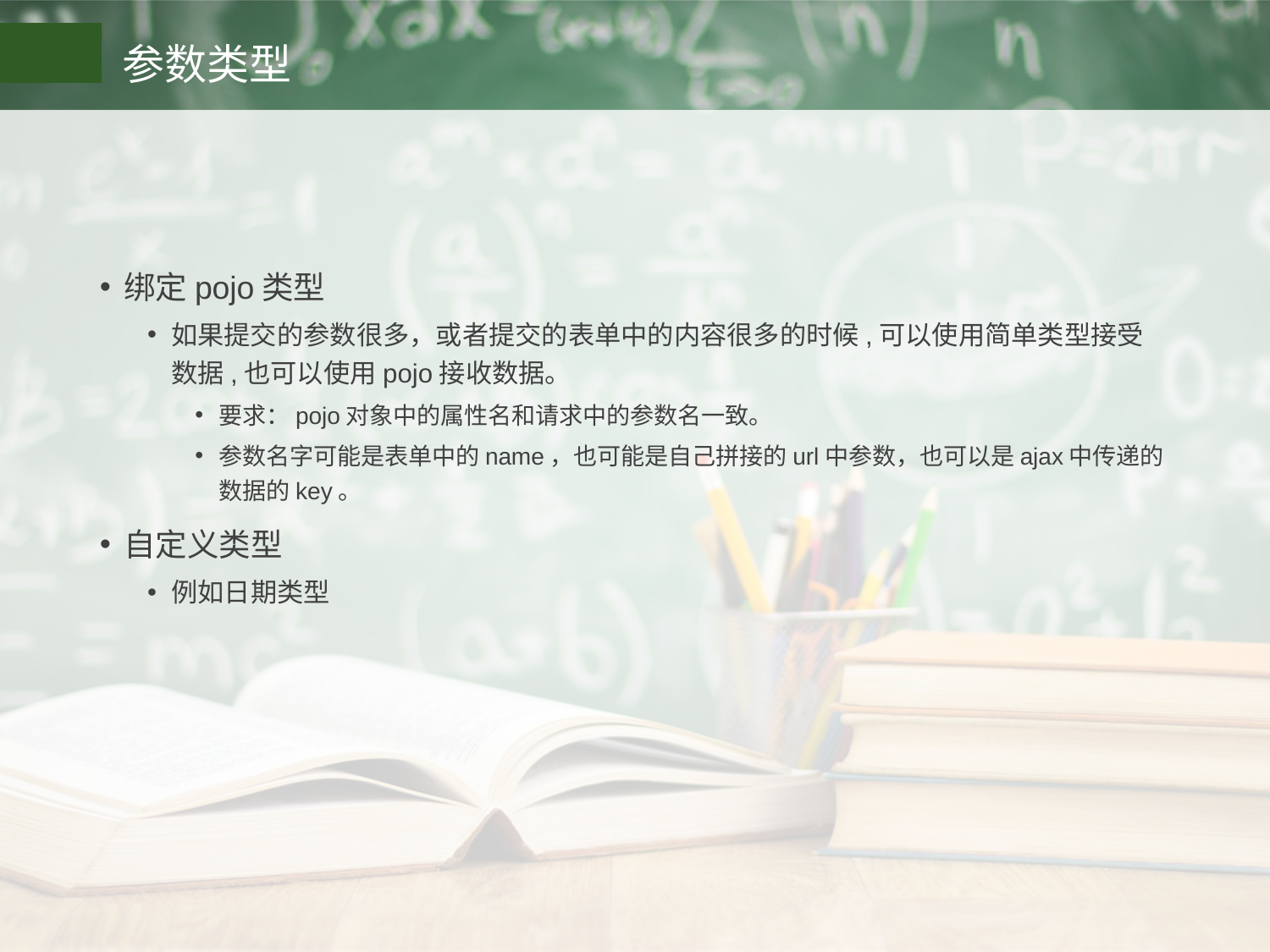

# 参数类型
绑定pojo类型
如果提交的参数很多，或者提交的表单中的内容很多的时候,可以使用简单类型接受数据,也可以使用pojo接收数据。
要求：pojo对象中的属性名和请求中的参数名一致。
参数名字可能是表单中的name，也可能是自己拼接的url中参数，也可以是ajax中传递的数据的key。
自定义类型
例如日期类型